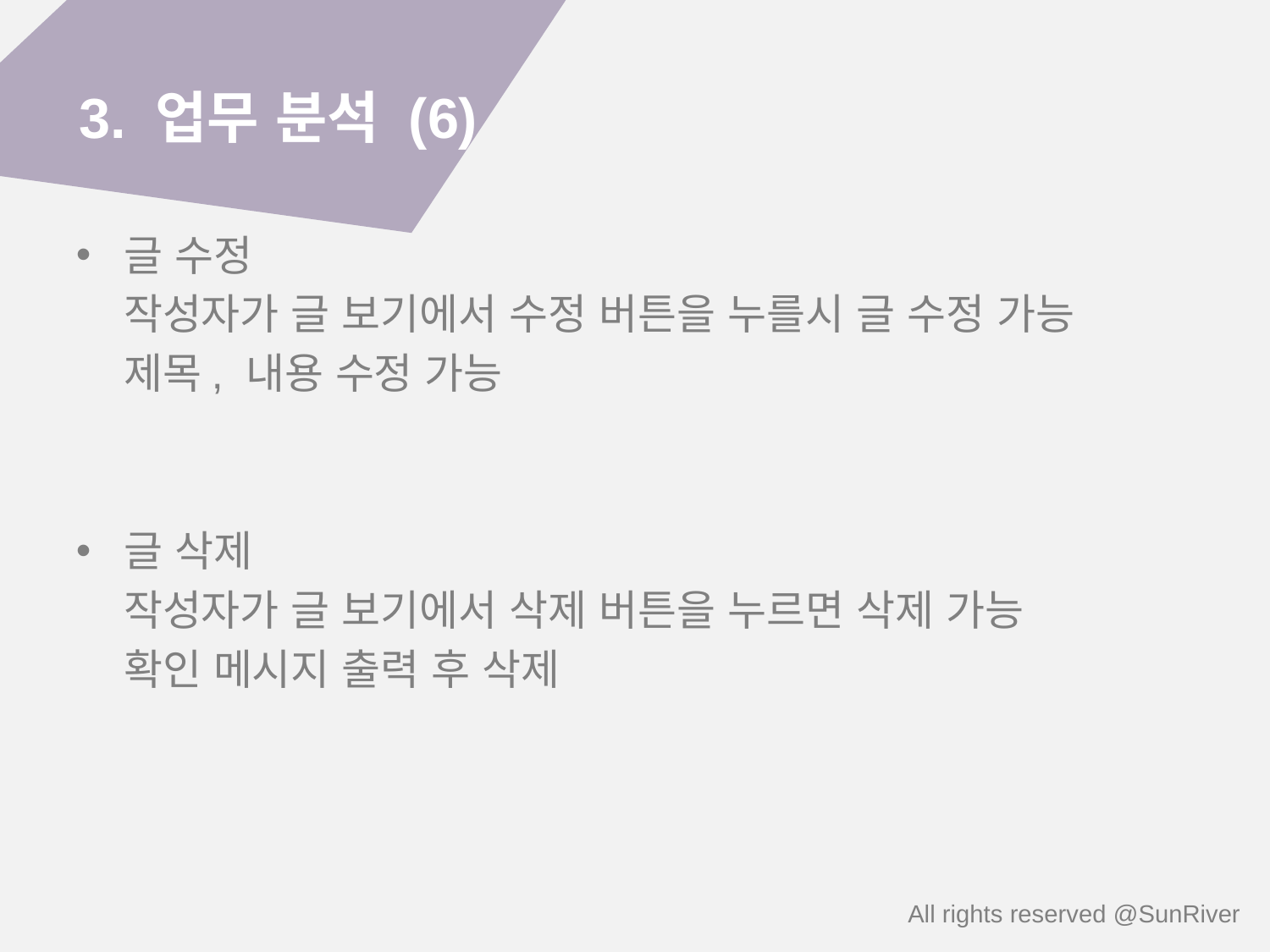

3. 업무 분석 (6)
글 수정
	작성자가 글 보기에서 수정 버튼을 누를시 글 수정 가능
	제목, 내용 수정 가능

글 삭제
	작성자가 글 보기에서 삭제 버튼을 누르면 삭제 가능
	확인 메시지 출력 후 삭제